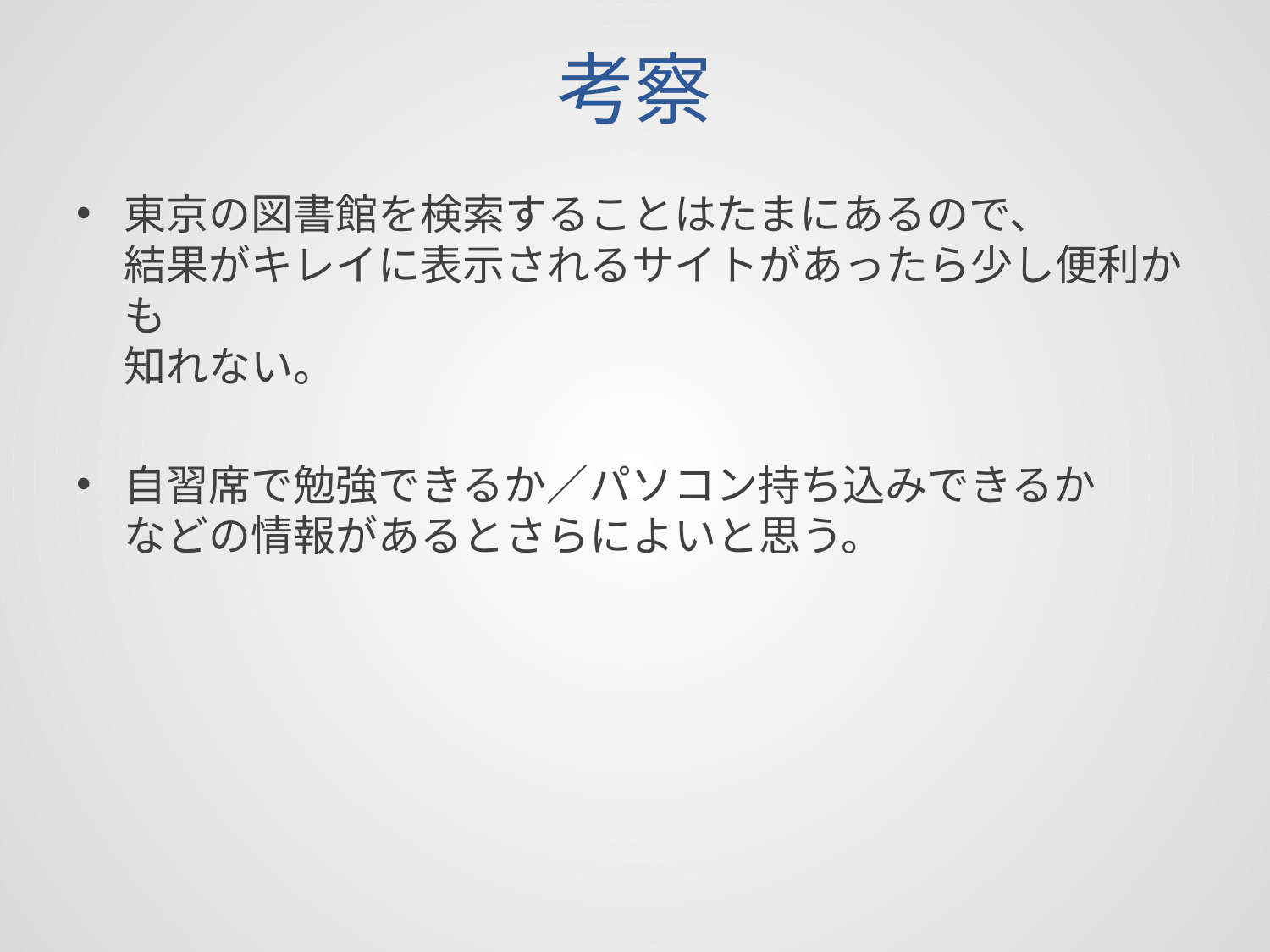

# 考察
東京の図書館を検索することはたまにあるので、
結果がキレイに表示されるサイトがあったら少し便利かも
知れない。

自習席で勉強できるか／パソコン持ち込みできるか
などの情報があるとさらによいと思う。